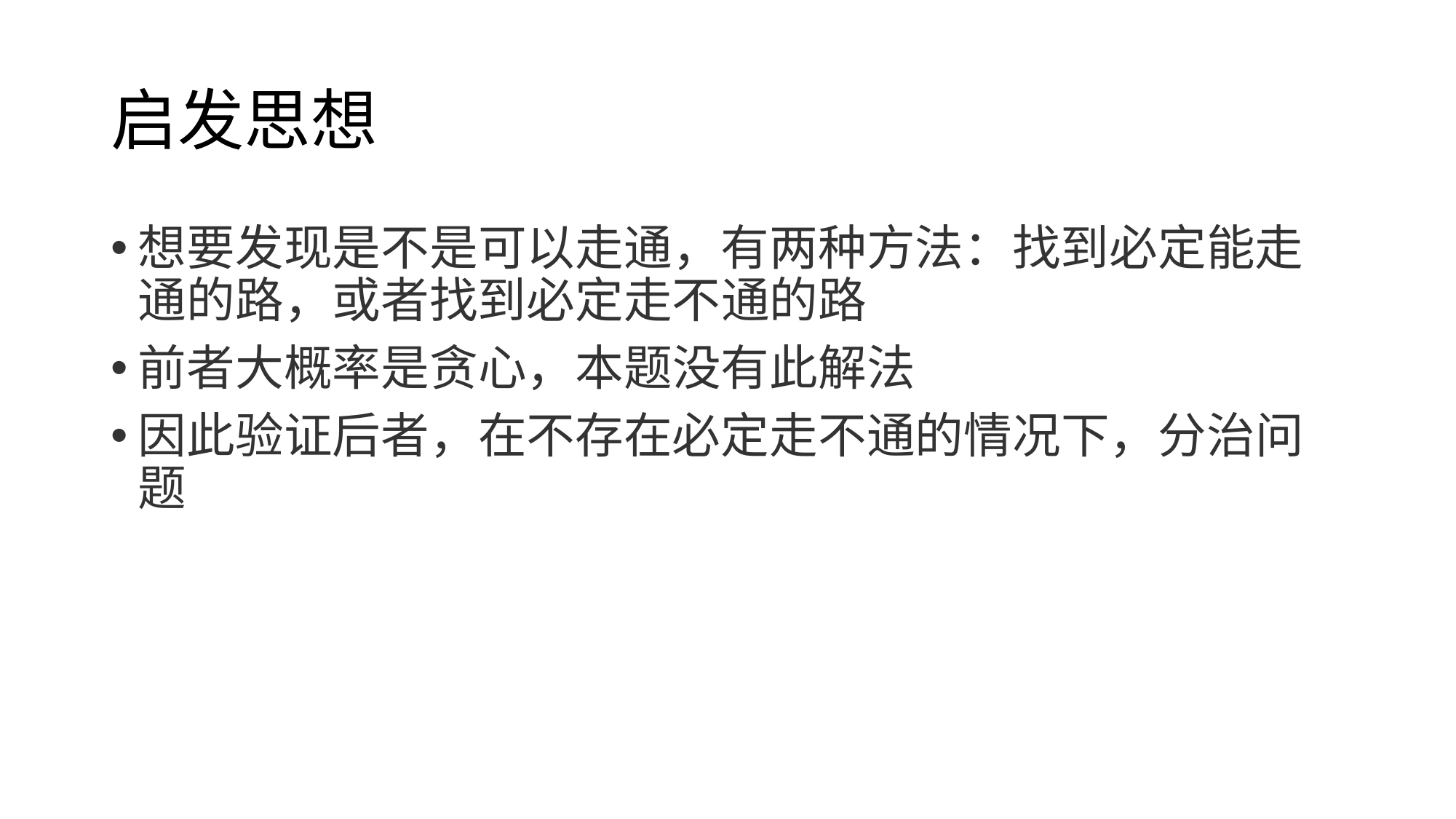

# 启发思想
想要发现是不是可以走通，有两种方法：找到必定能走通的路，或者找到必定走不通的路
前者大概率是贪心，本题没有此解法
因此验证后者，在不存在必定走不通的情况下，分治问题